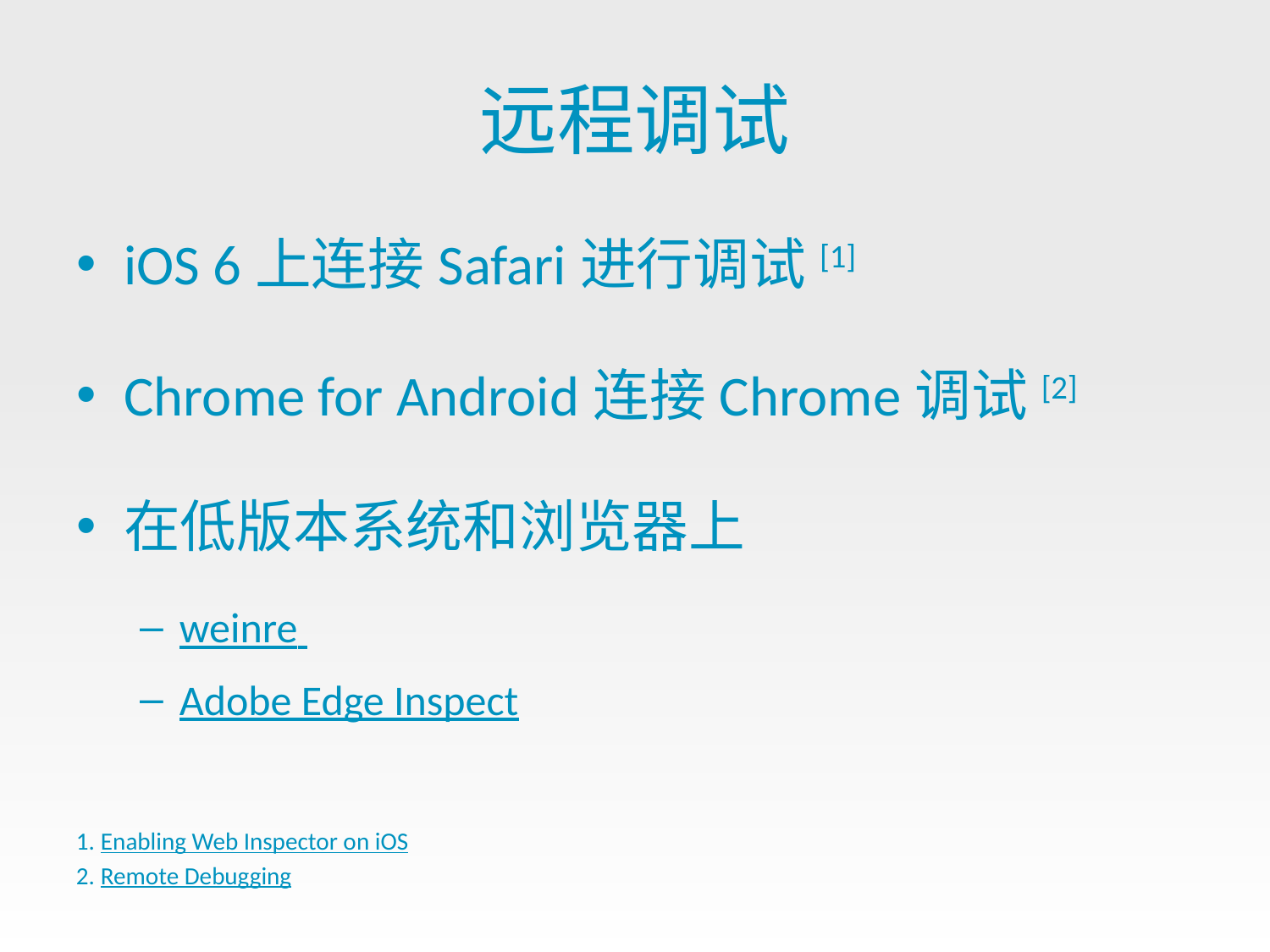

# 远程调试
iOS 6上连接Safari进行调试[1]
Chrome for Android连接Chrome调试[2]
在低版本系统和浏览器上
weinre
Adobe Edge Inspect
Enabling Web Inspector on iOS
Remote Debugging